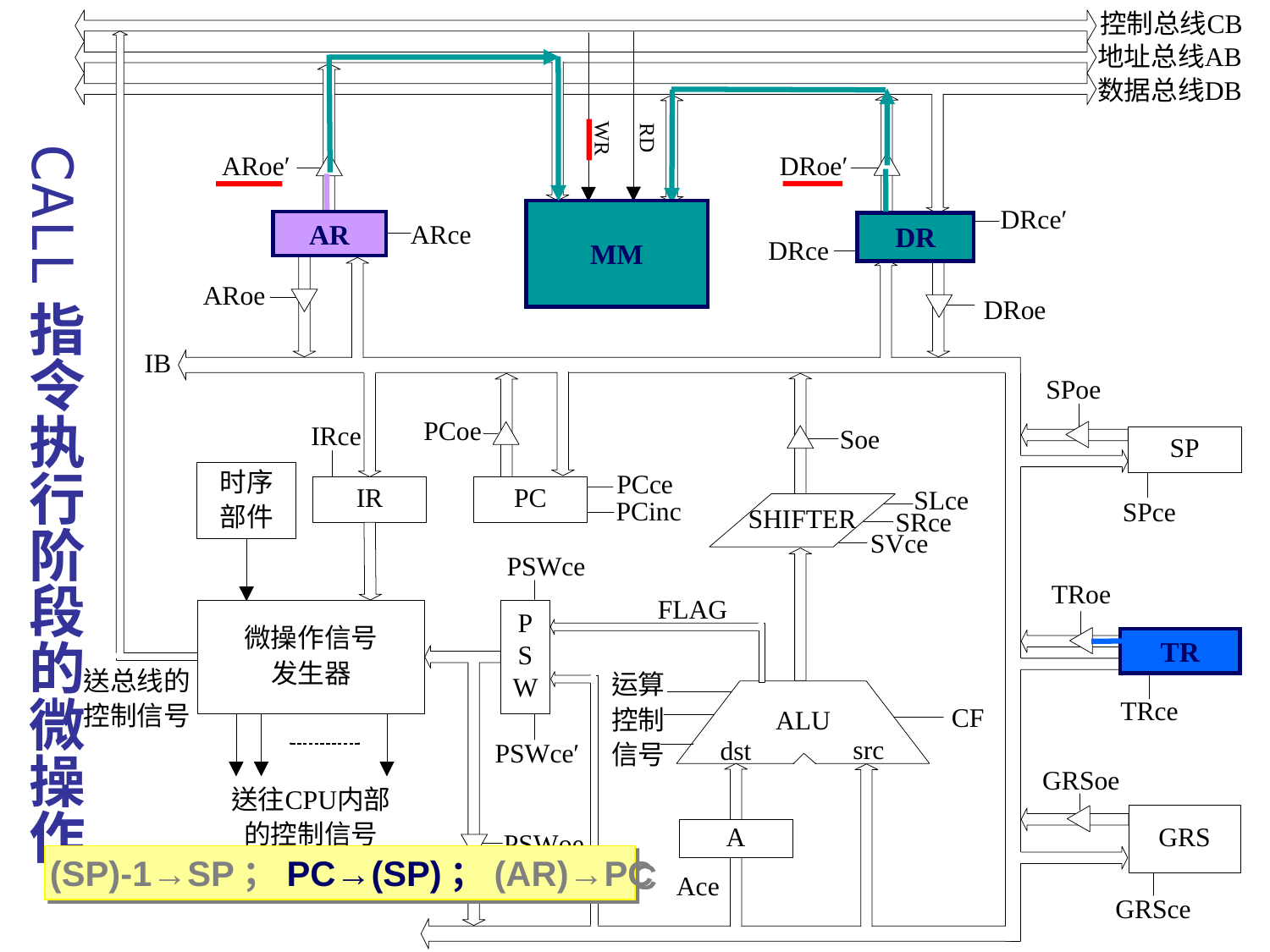

# CALL指令执行阶段的微操作

MM
AR
DR

TR
(SP)-1→SP；PC→(SP)；(AR)→PC
41